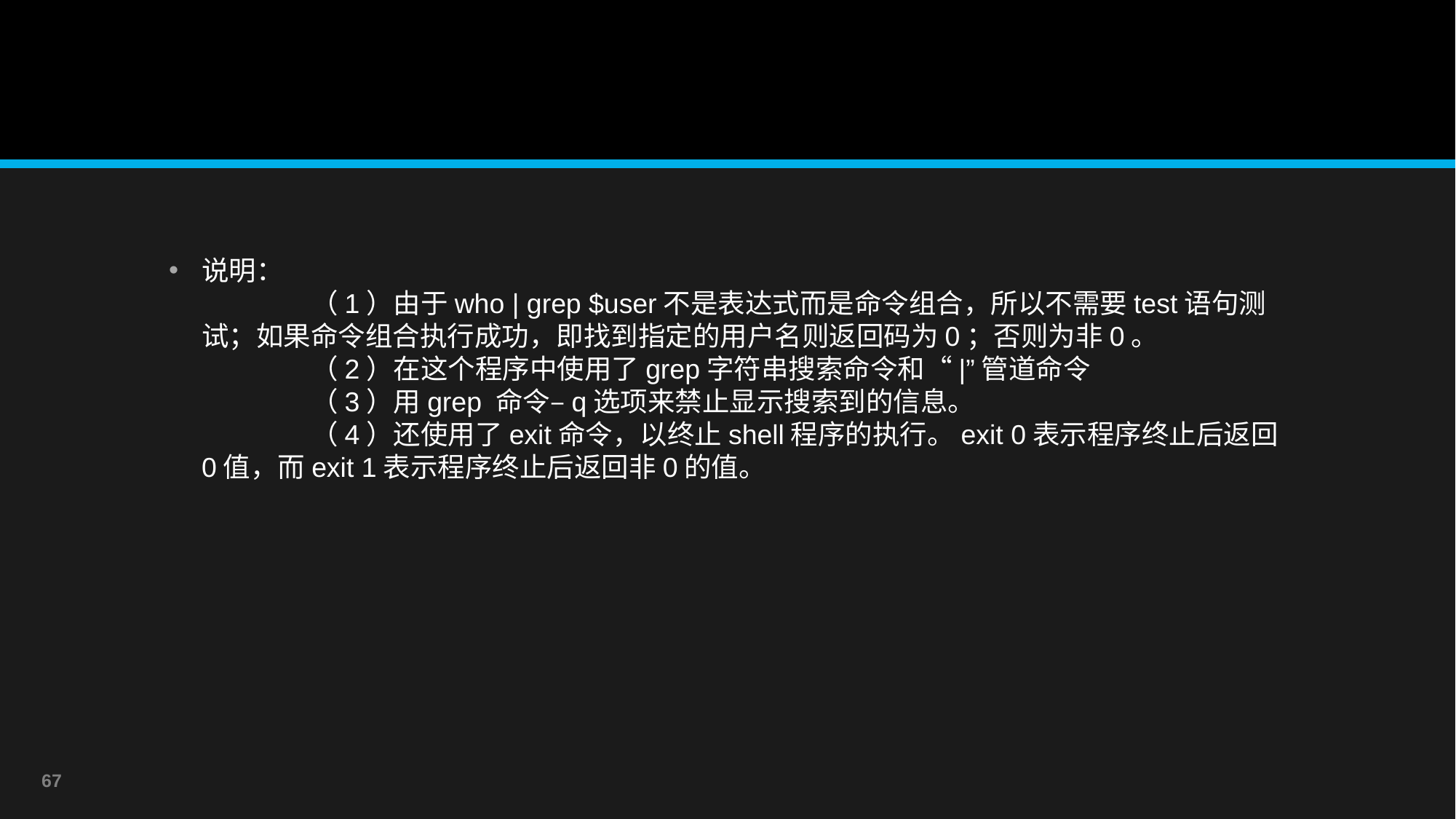

#
说明：
	（1）由于who | grep $user不是表达式而是命令组合，所以不需要test语句测试；如果命令组合执行成功，即找到指定的用户名则返回码为0；否则为非0。
	（2）在这个程序中使用了grep字符串搜索命令和“|”管道命令
	（3）用grep 命令–q选项来禁止显示搜索到的信息。
	（4）还使用了exit命令，以终止shell程序的执行。exit 0表示程序终止后返回0值，而exit 1表示程序终止后返回非0的值。
67